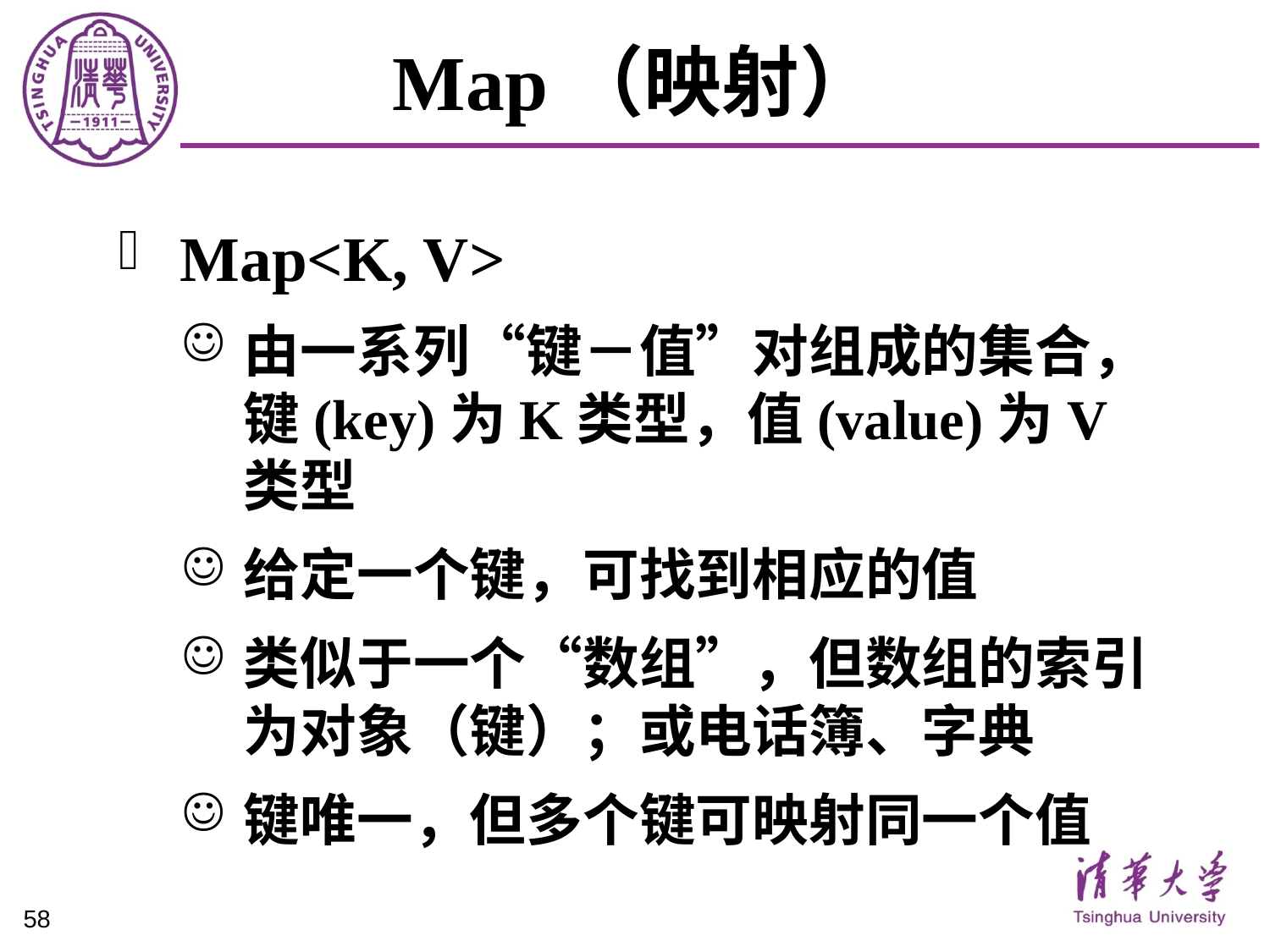

# Map（映射）
Map<K, V>
由一系列“键－值”对组成的集合，键(key)为K类型，值(value)为V类型
给定一个键，可找到相应的值
类似于一个“数组”，但数组的索引为对象（键）；或电话簿、字典
键唯一，但多个键可映射同一个值
58